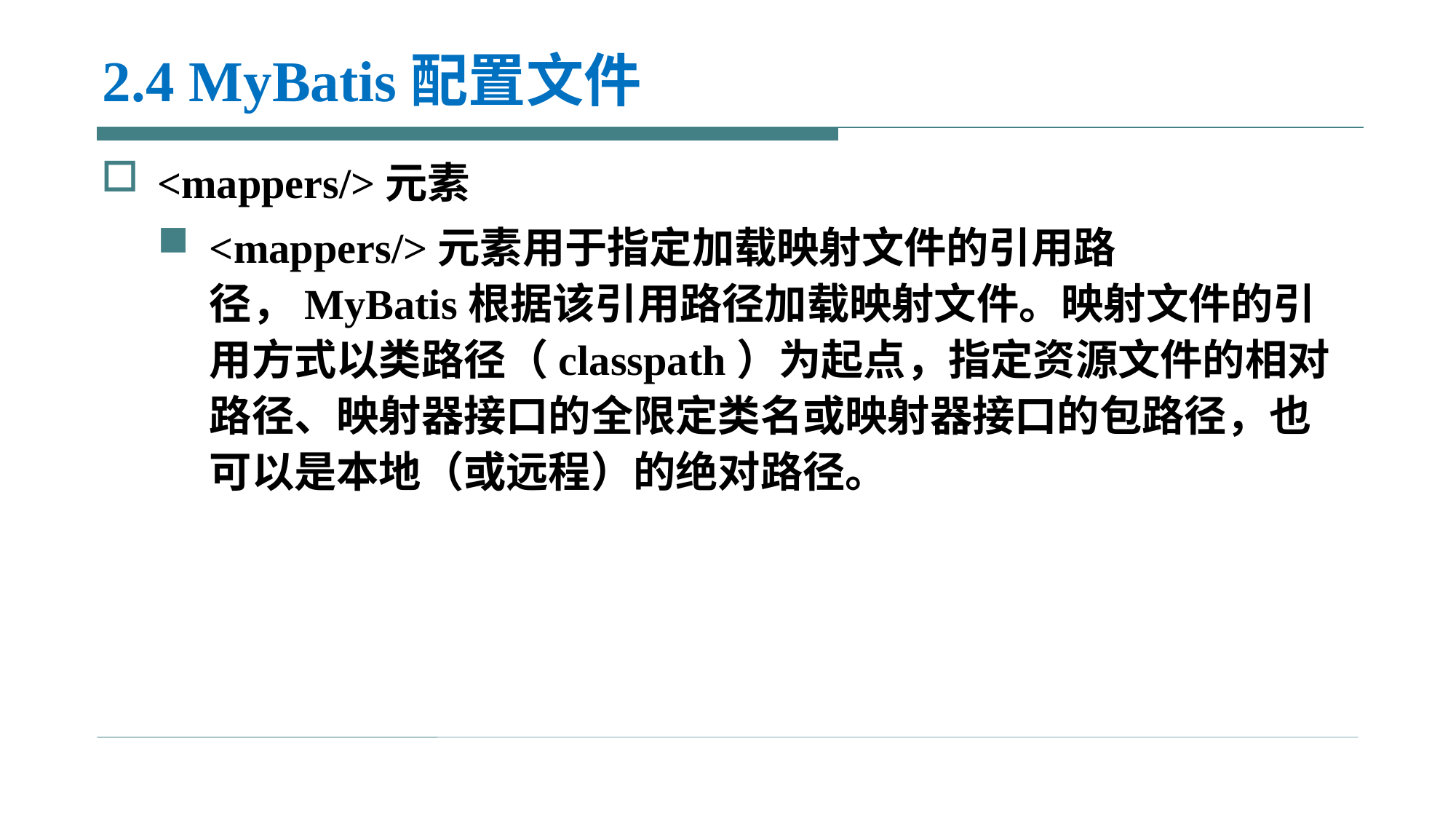

# 2.4 MyBatis配置文件
<mappers/>元素
<mappers/>元素用于指定加载映射文件的引用路径，MyBatis根据该引用路径加载映射文件。映射文件的引用方式以类路径（classpath）为起点，指定资源文件的相对路径、映射器接口的全限定类名或映射器接口的包路径，也可以是本地（或远程）的绝对路径。
40